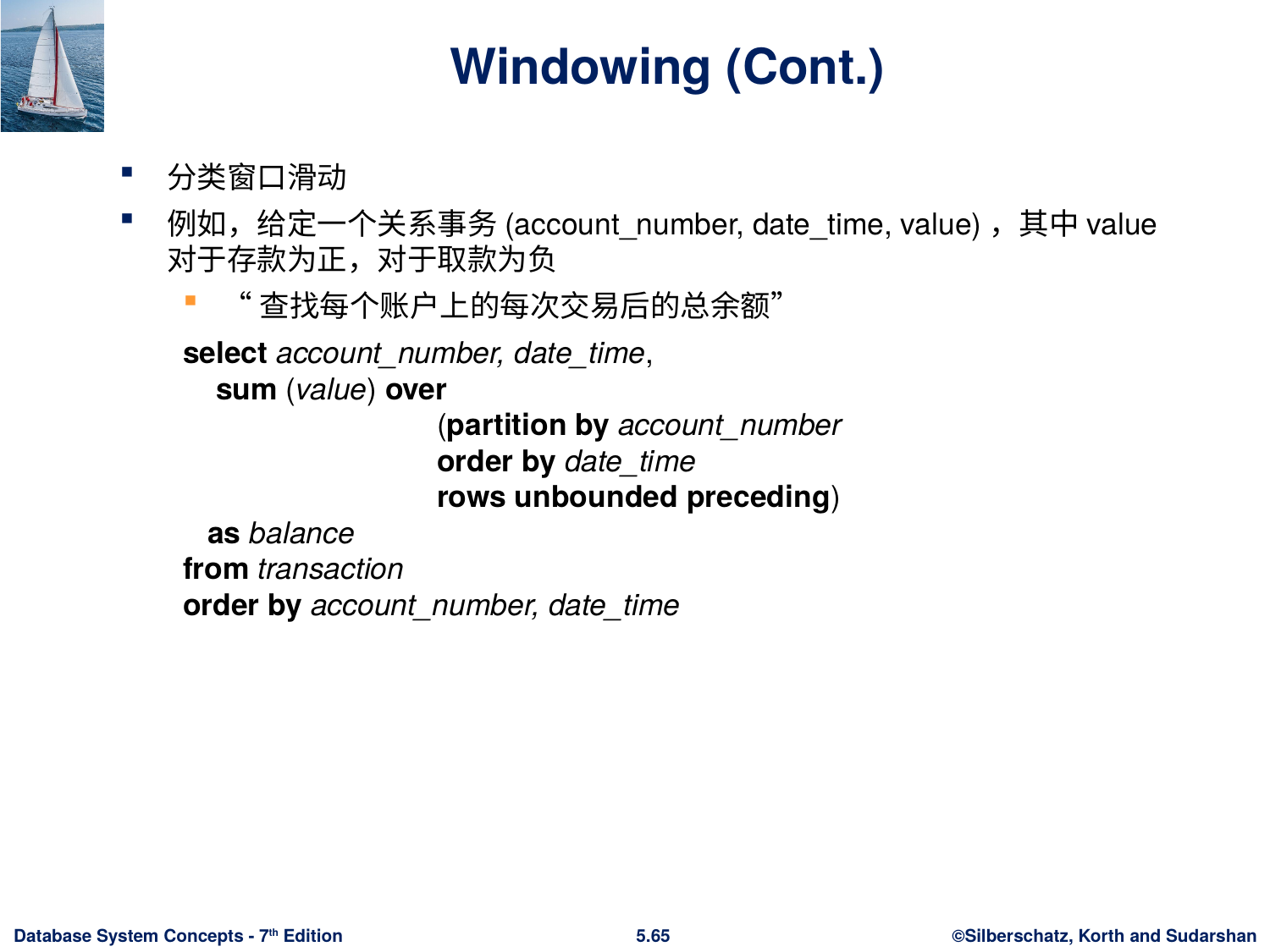

Windowing (Cont.)
分类窗口滑动
例如，给定一个关系事务(account_number, date_time, value)，其中value对于存款为正，对于取款为负
“查找每个账户上的每次交易后的总余额”
select account_number, date_time,
    sum (value) over
		(partition by account_number
		order by date_time
		rows unbounded preceding)
   as balance
from transaction
order by account_number, date_time